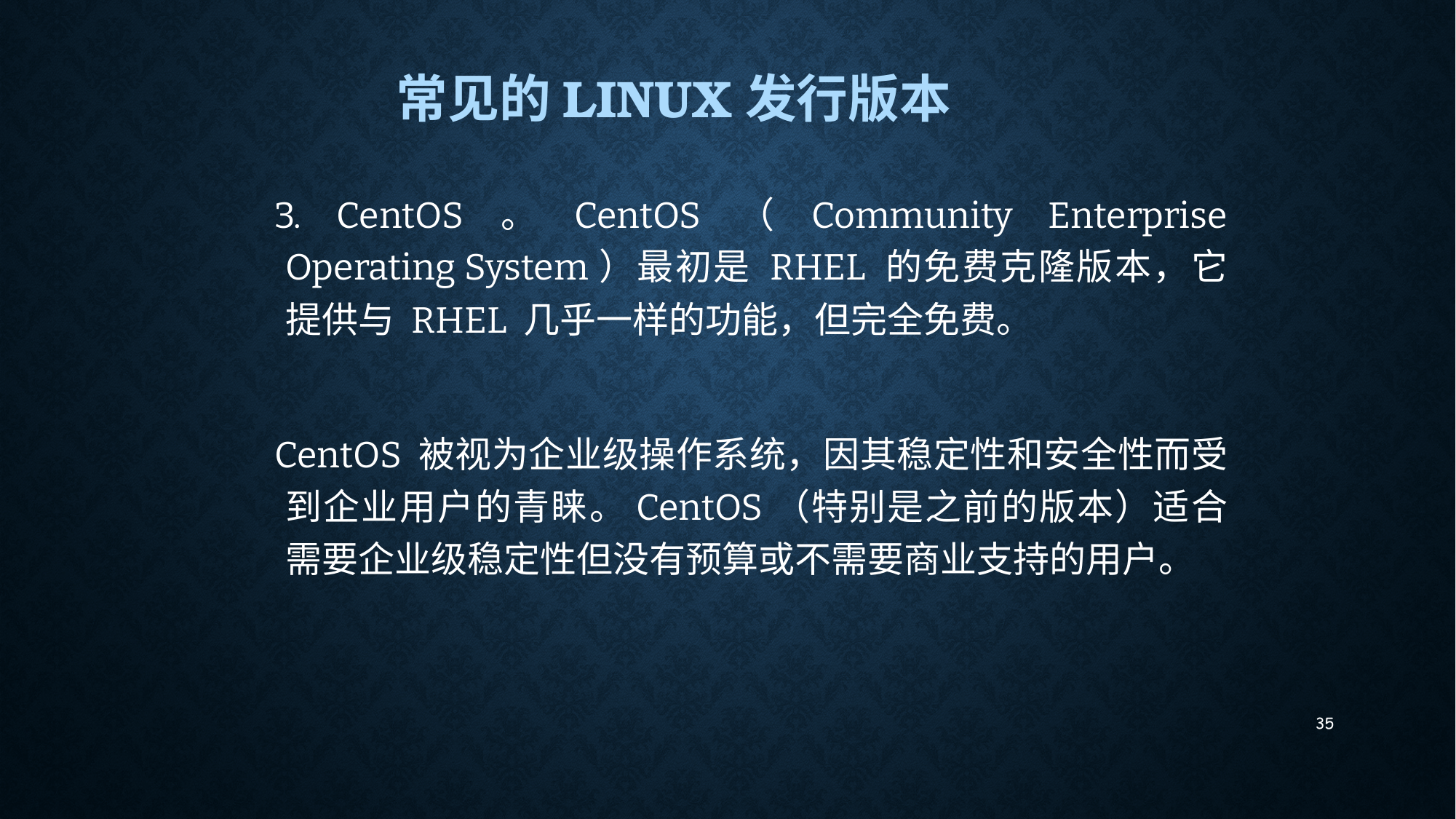

# 常见的Linux发行版本
3. CentOS。CentOS（Community Enterprise Operating System）最初是 RHEL 的免费克隆版本，它提供与 RHEL 几乎一样的功能，但完全免费。

CentOS 被视为企业级操作系统，因其稳定性和安全性而受到企业用户的青睐。CentOS（特别是之前的版本）适合需要企业级稳定性但没有预算或不需要商业支持的用户。
35